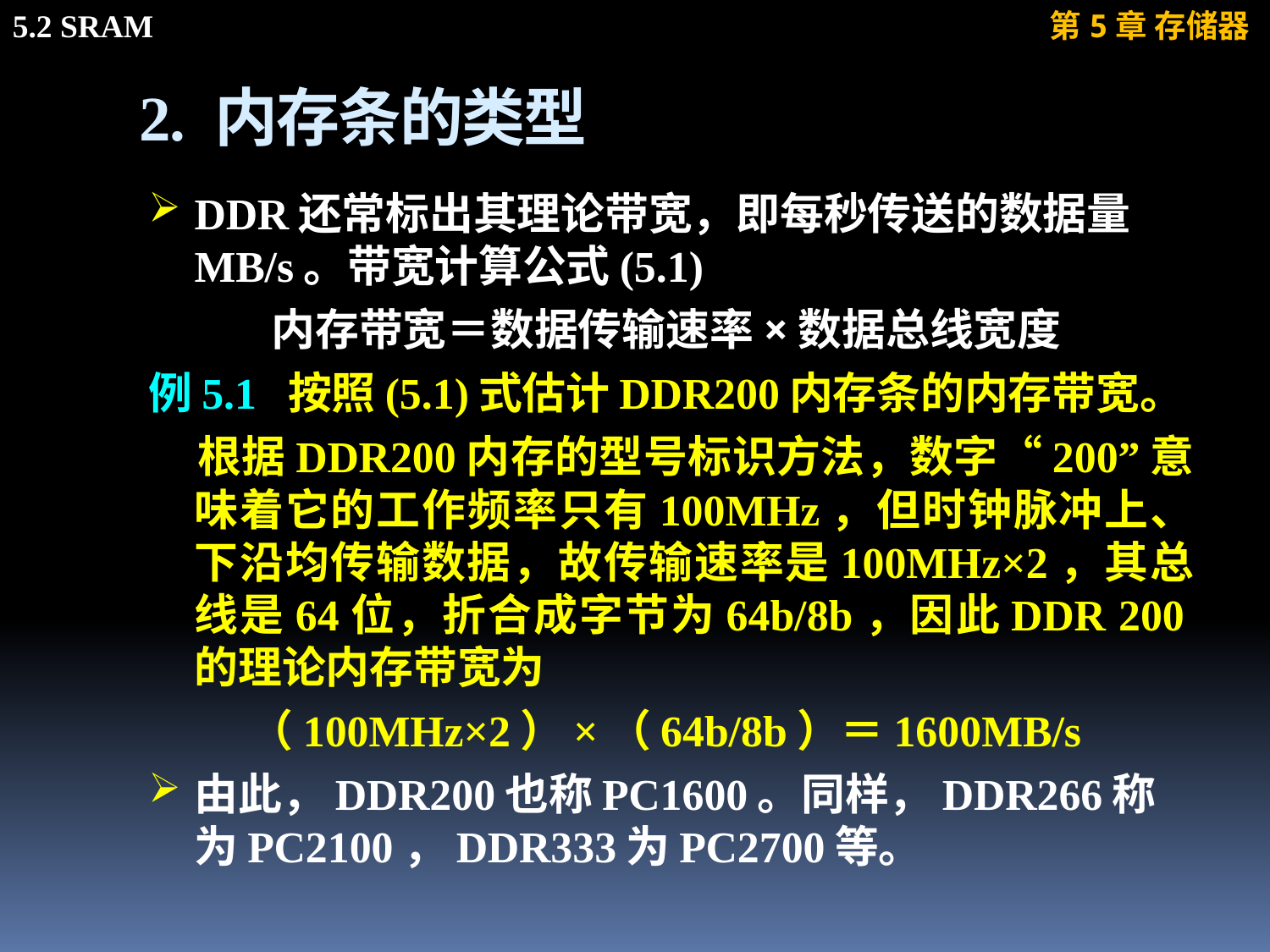

# 2. 内存条的类型
DDR还常标出其理论带宽，即每秒传送的数据量MB/s。带宽计算公式(5.1)
内存带宽＝数据传输速率×数据总线宽度
例5.1  按照(5.1)式估计DDR200内存条的内存带宽。
    	根据DDR200内存的型号标识方法，数字“200”意味着它的工作频率只有100MHz，但时钟脉冲上、下沿均传输数据，故传输速率是100MHz×2，其总线是64位，折合成字节为64b/8b，因此DDR 200的理论内存带宽为
（100MHz×2）×（64b/8b）＝1600MB/s
由此，DDR200也称PC1600。同样，DDR266称为PC2100，DDR333为PC2700等。